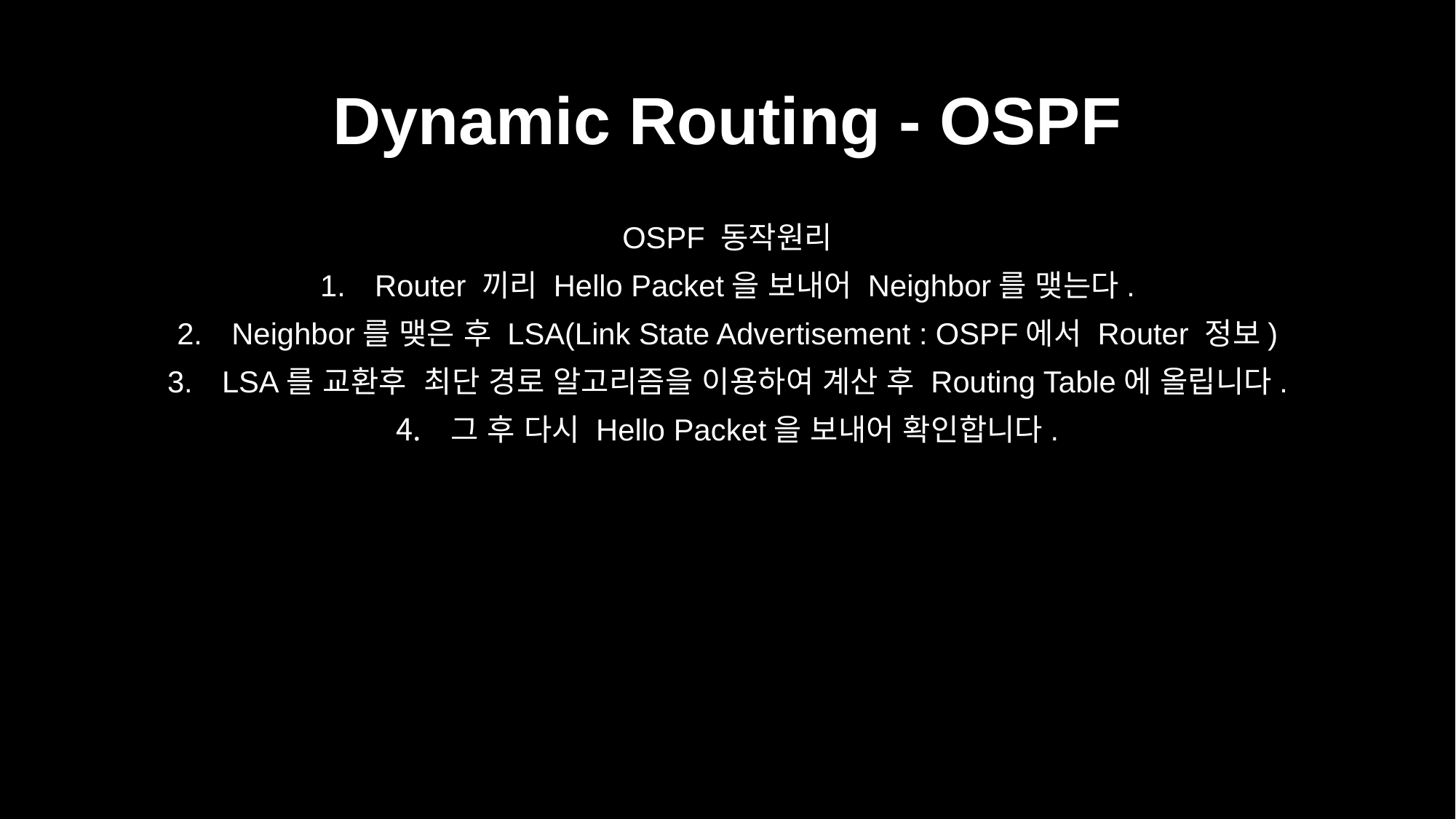

# Dynamic Routing - OSPF
OSPF 동작원리
Router 끼리 Hello Packet을 보내어 Neighbor를 맺는다.
Neighbor를 맺은 후 LSA(Link State Advertisement : OSPF에서 Router 정보)
LSA를 교환후  최단 경로 알고리즘을 이용하여 계산 후 Routing Table에 올립니다.
그 후 다시 Hello Packet을 보내어 확인합니다.